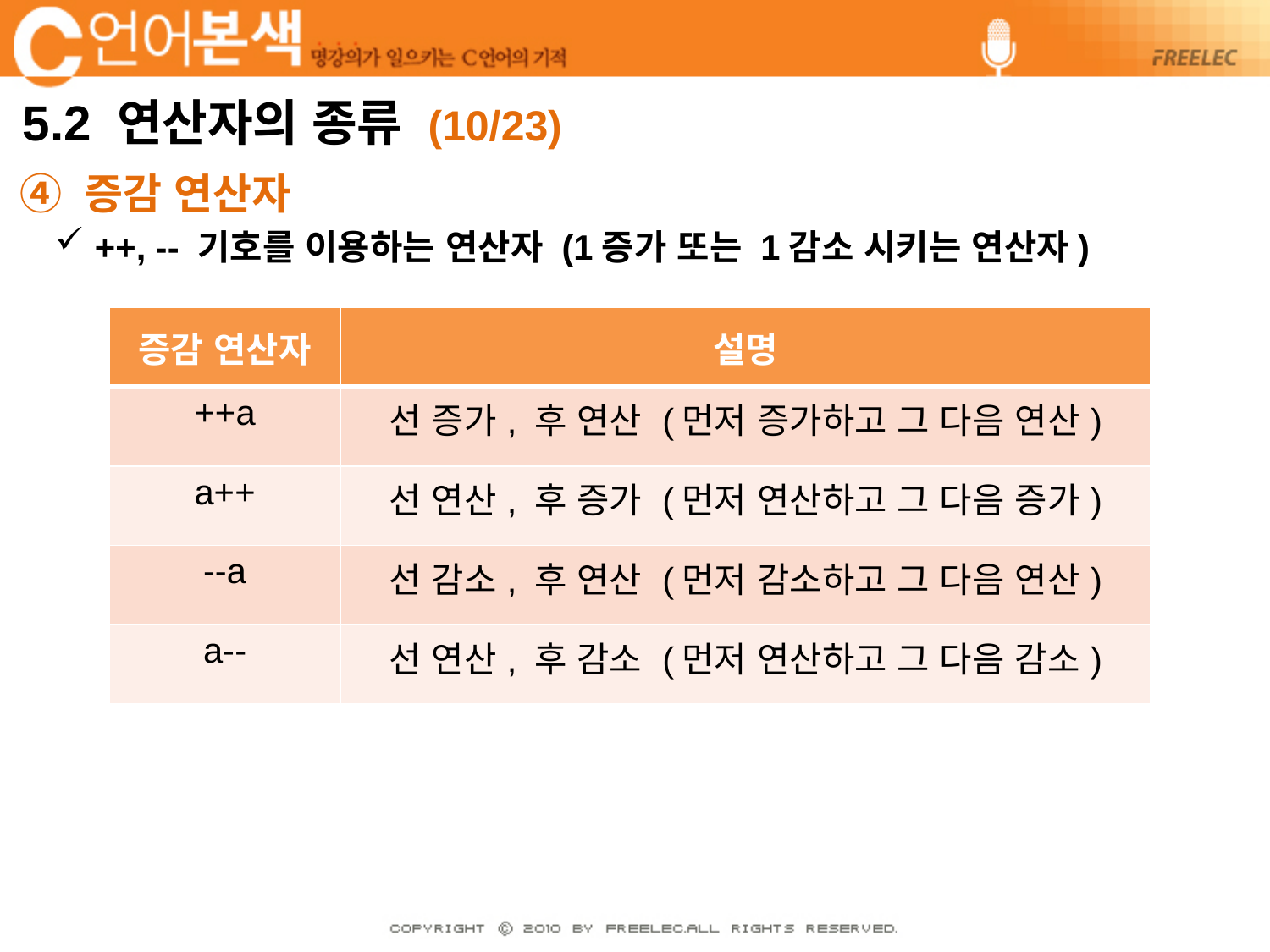

# 5.2 연산자의 종류 (10/23)
④ 증감 연산자
++, -- 기호를 이용하는 연산자 (1증가 또는 1감소 시키는 연산자)

| 증감 연산자 | 설명 |
| --- | --- |
| ++a | 선 증가, 후 연산 (먼저 증가하고 그 다음 연산) |
| a++ | 선 연산, 후 증가 (먼저 연산하고 그 다음 증가) |
| --a | 선 감소, 후 연산 (먼저 감소하고 그 다음 연산) |
| a-- | 선 연산, 후 감소 (먼저 연산하고 그 다음 감소) |